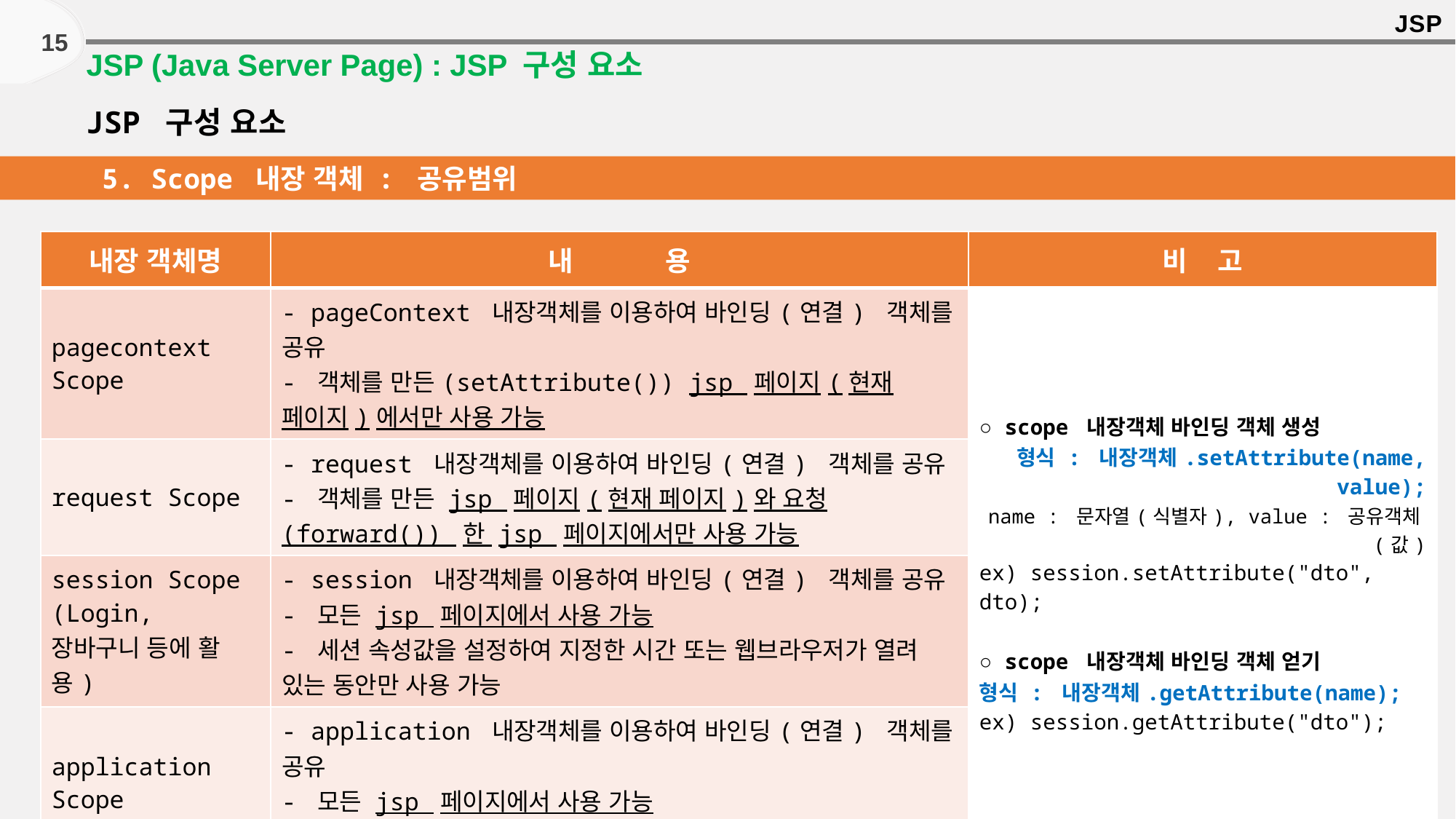

JSP
15
JSP (Java Server Page) : JSP 구성 요소
JSP 구성 요소
5. Scope 내장 객체 : 공유범위
| 내장 객체명 | 내 용 | 비 고 |
| --- | --- | --- |
| pagecontext Scope | - pageContext 내장객체를 이용하여 바인딩(연결) 객체를 공유 - 객체를 만든(setAttribute()) jsp 페이지(현재 페이지)에서만 사용 가능 | ○ scope 내장객체 바인딩 객체 생성 형식 : 내장객체.setAttribute(name, value); name : 문자열(식별자), value : 공유객체(값) ex) session.setAttribute("dto", dto); ○ scope 내장객체 바인딩 객체 얻기 형식 : 내장객체.getAttribute(name); ex) session.getAttribute("dto"); |
| request Scope | - request 내장객체를 이용하여 바인딩(연결) 객체를 공유 - 객체를 만든 jsp 페이지(현재 페이지)와 요청(forward()) 한 jsp 페이지에서만 사용 가능 |  |
| session Scope (Login, 장바구니 등에 활용) | - session 내장객체를 이용하여 바인딩(연결) 객체를 공유 - 모든 jsp 페이지에서 사용 가능 - 세션 속성값을 설정하여 지정한 시간 또는 웹브라우저가 열려 있는 동안만 사용 가능 |  |
| application Scope | - application 내장객체를 이용하여 바인딩(연결) 객체를 공유 - 모든 jsp 페이지에서 사용 가능 - 웹브라우저가 종료되어도 서버가 중지되기 전까지 사용 가능 |  |